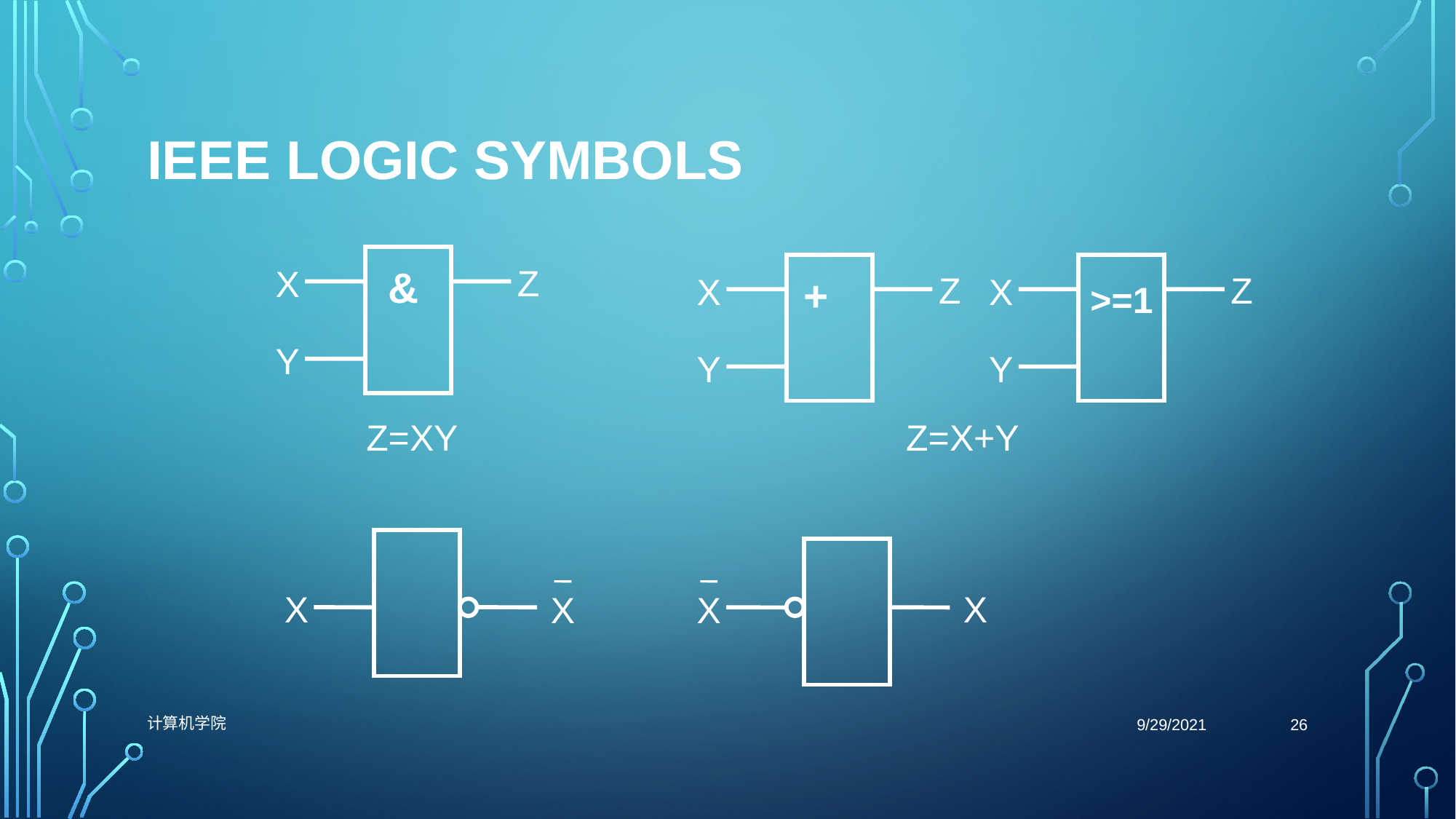

# IEEE Logic Symbols

Z
X

Y

&
Z=XY

Z
X

Y

Z
X

Y

+
>=1
Z=X+Y

X
X

X

X

26
计算机学院
9/29/2021